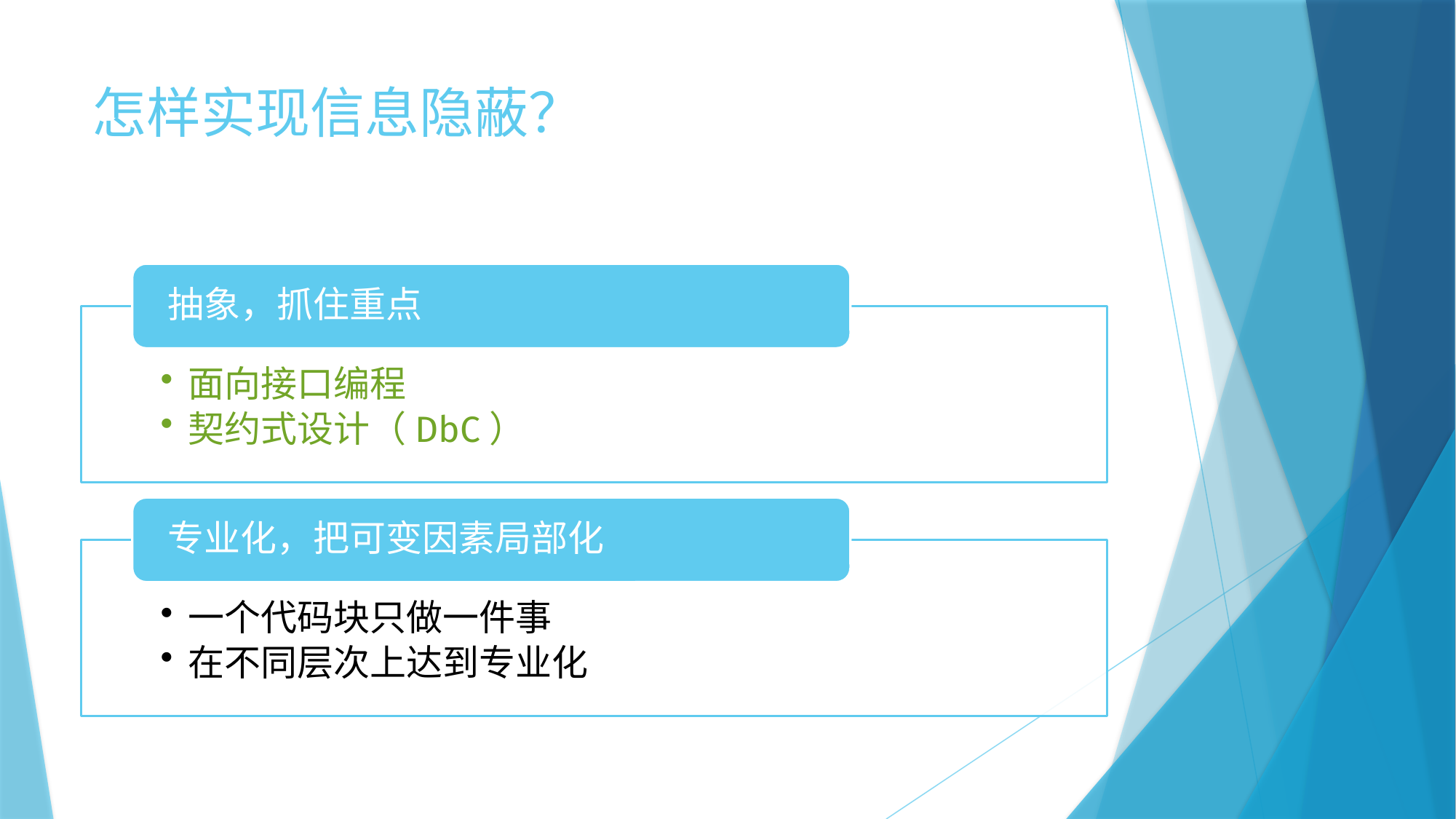

# 怎样实现信息隐蔽？
面向接口编程
契约式设计（DbC）
抽象，抓住重点
一个代码块只做一件事
在不同层次上达到专业化
专业化，把可变因素局部化